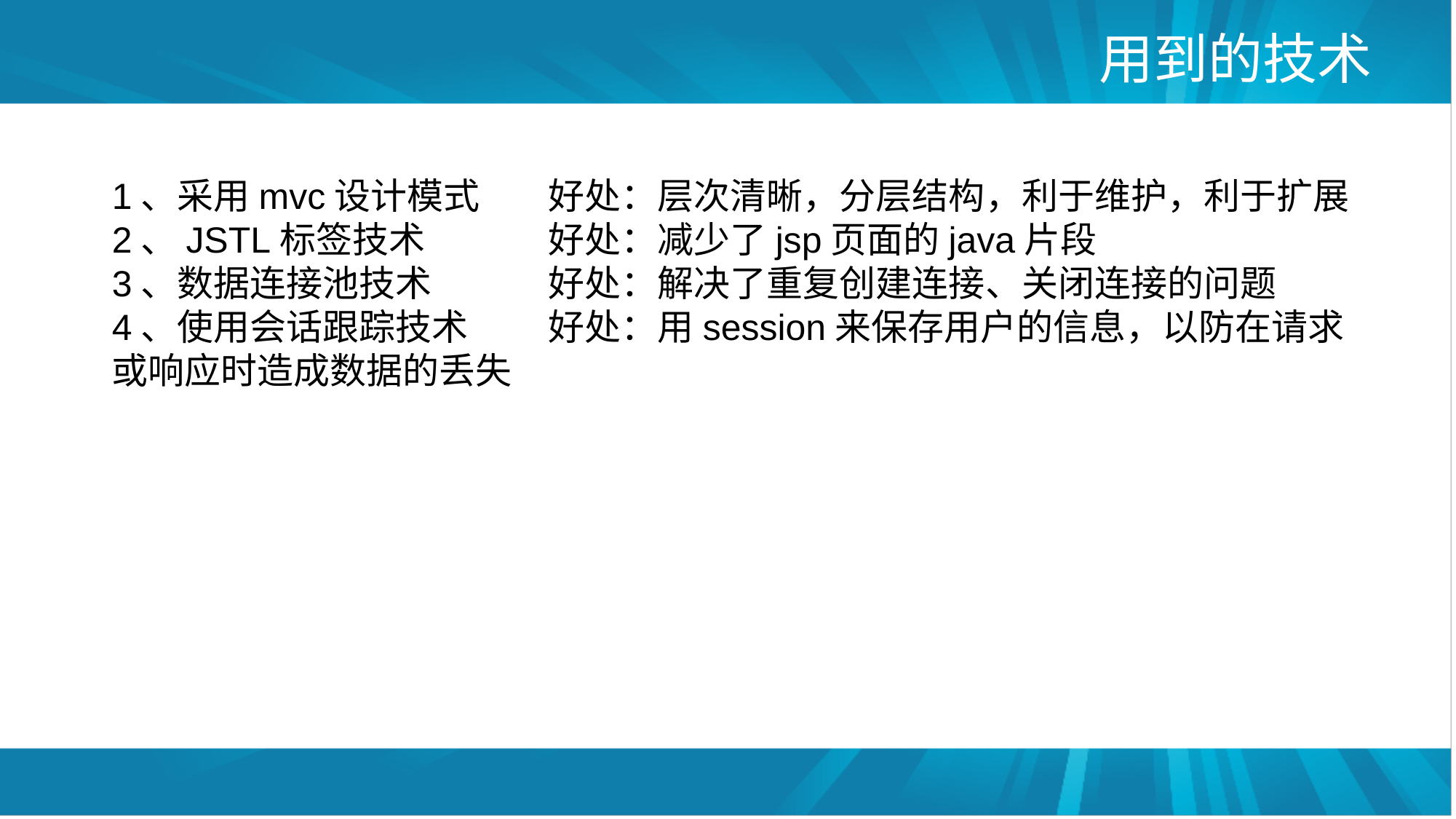

# 用到的技术

1、采用mvc设计模式	好处：层次清晰，分层结构，利于维护，利于扩展
2、JSTL标签技术		好处：减少了jsp页面的java片段
3、数据连接池技术		好处：解决了重复创建连接、关闭连接的问题
4、使用会话跟踪技术	好处：用session来保存用户的信息，以防在请求或响应时造成数据的丢失